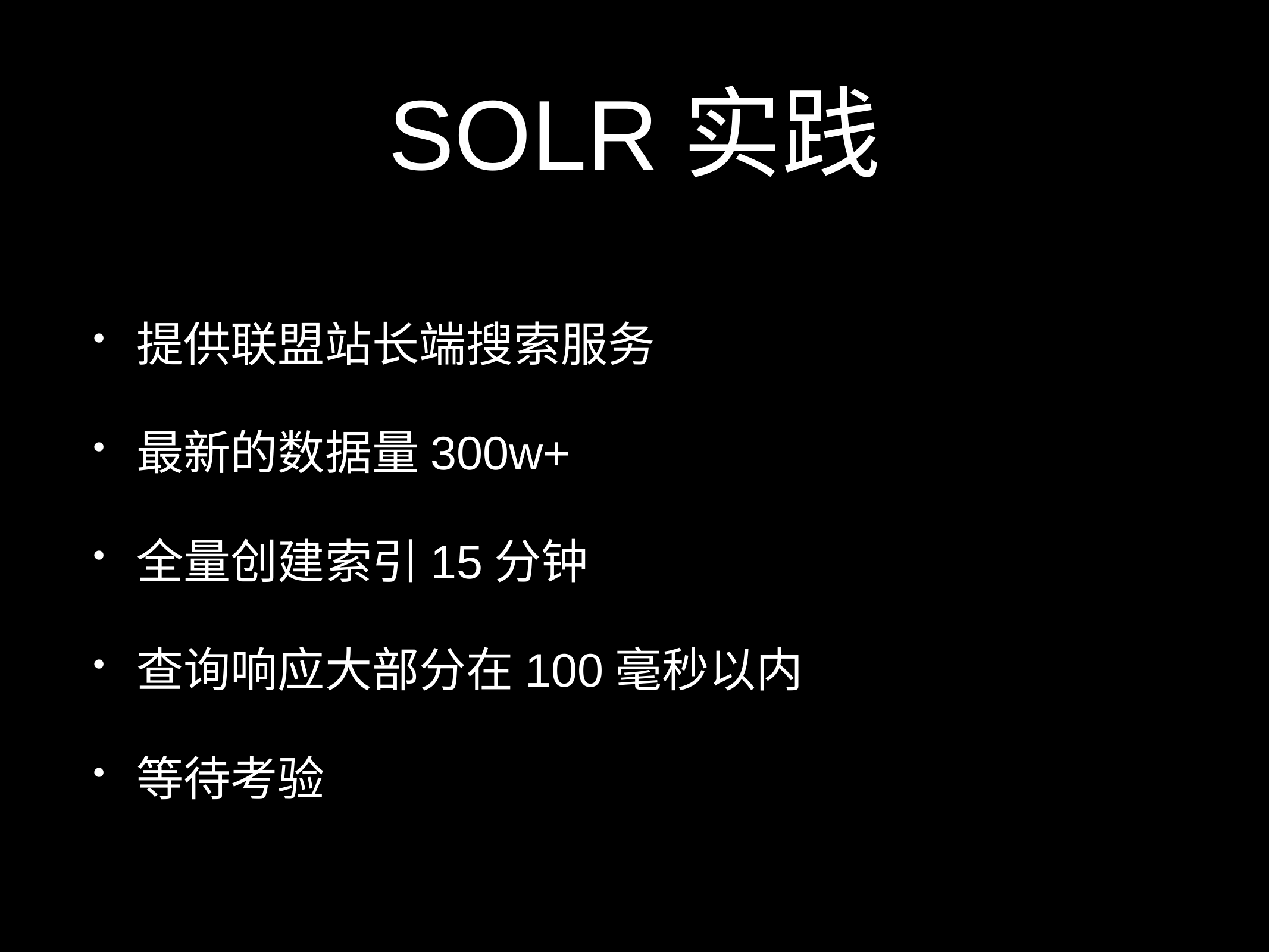

# SOLR实践
提供联盟站长端搜索服务
最新的数据量300w+
全量创建索引15分钟
查询响应大部分在100毫秒以内
等待考验